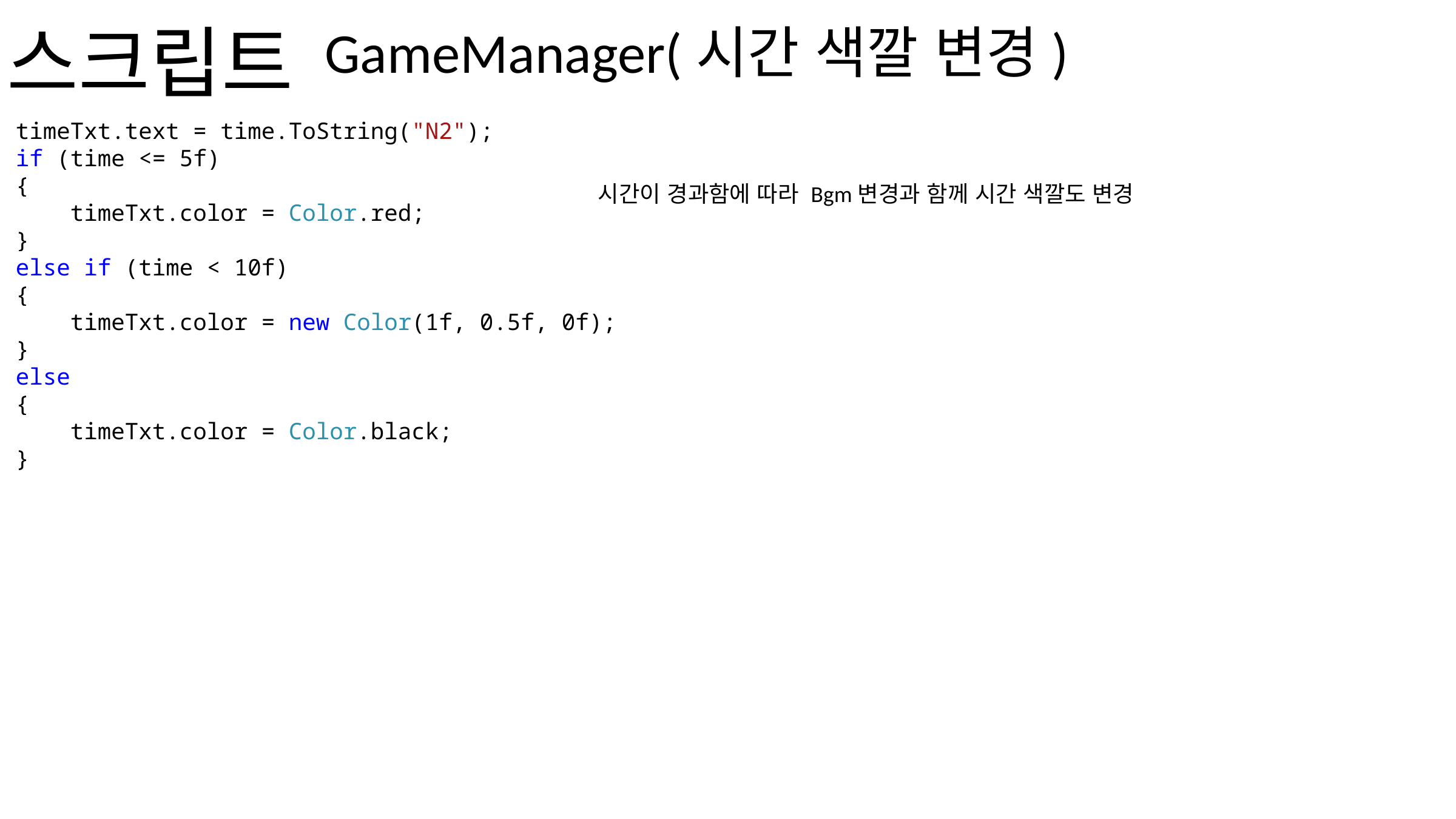

스크립트
GameManager(시간 색깔 변경)

timeTxt.text = time.ToString("N2");
if (time <= 5f)
{
    timeTxt.color = Color.red;
}
else if (time < 10f)
{
    timeTxt.color = new Color(1f, 0.5f, 0f);
}
else
{
    timeTxt.color = Color.black;
}
시간이 경과함에 따라 Bgm변경과 함께 시간 색깔도 변경